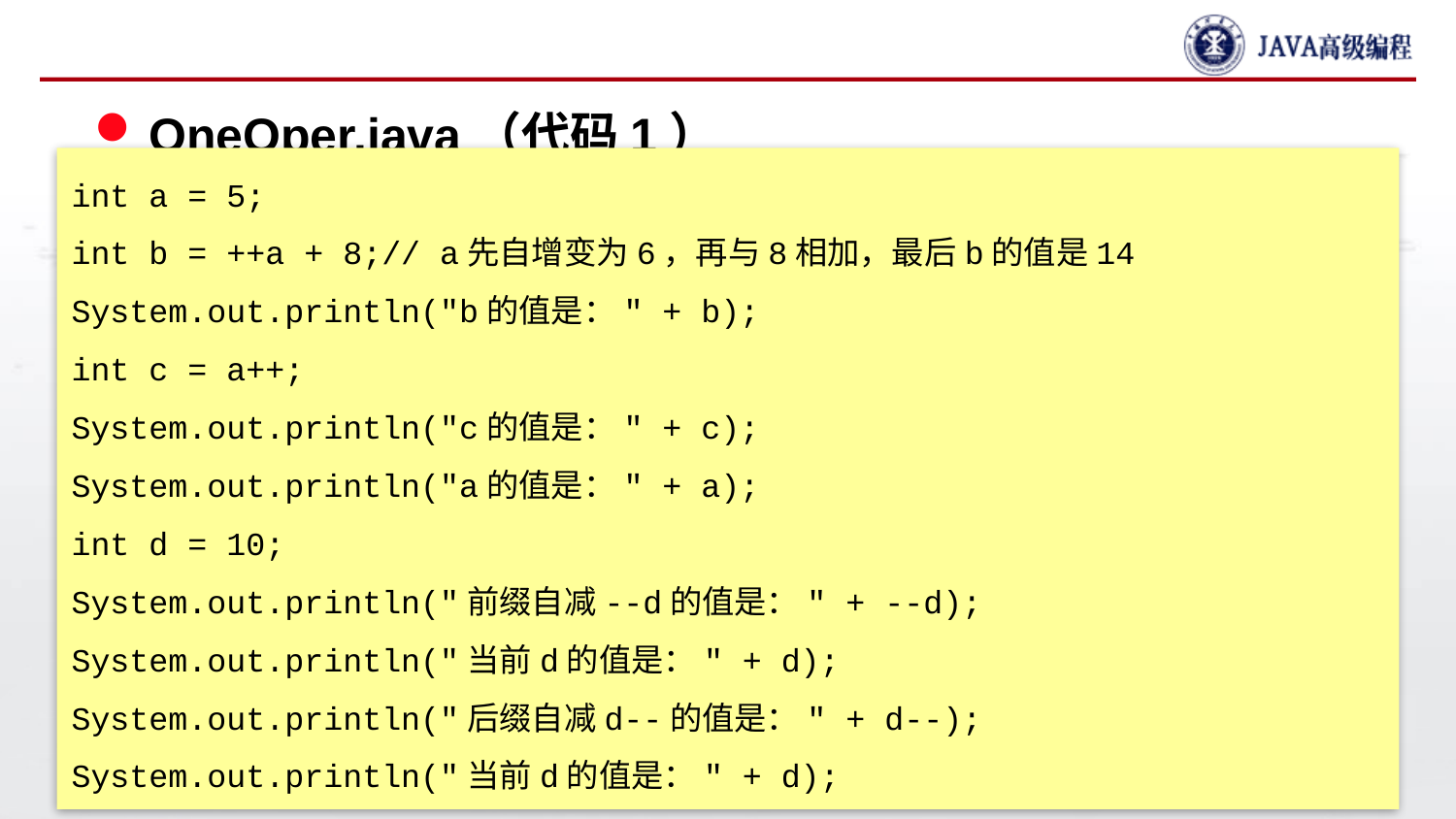

#
OneOper.java（代码1）

int a = 5;
int b = ++a + 8;// a先自增变为6，再与8相加，最后b的值是14
System.out.println("b的值是：" + b);
int c = a++;
System.out.println("c的值是：" + c);
System.out.println("a的值是：" + a);
int d = 10;
System.out.println("前缀自减--d的值是：" + --d);
System.out.println("当前d的值是：" + d);
System.out.println("后缀自减d--的值是：" + d--);
System.out.println("当前d的值是：" + d);